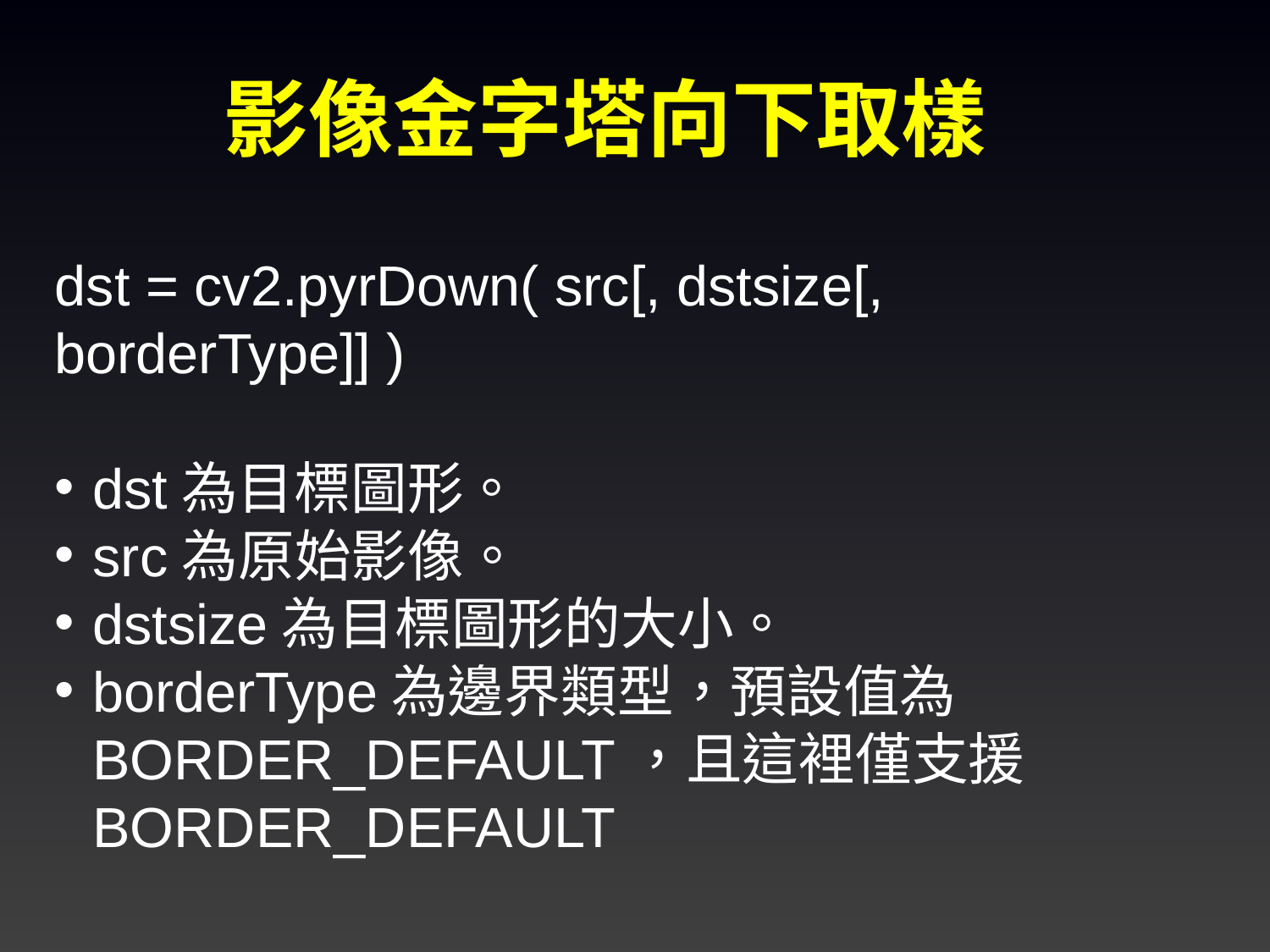

影像金字塔向下取樣
dst = cv2.pyrDown( src[, dstsize[, borderType]] )

dst為目標圖形。
src為原始影像。
dstsize為目標圖形的大小。
borderType為邊界類型，預設值為BORDER_DEFAULT，且這裡僅支援BORDER_DEFAULT